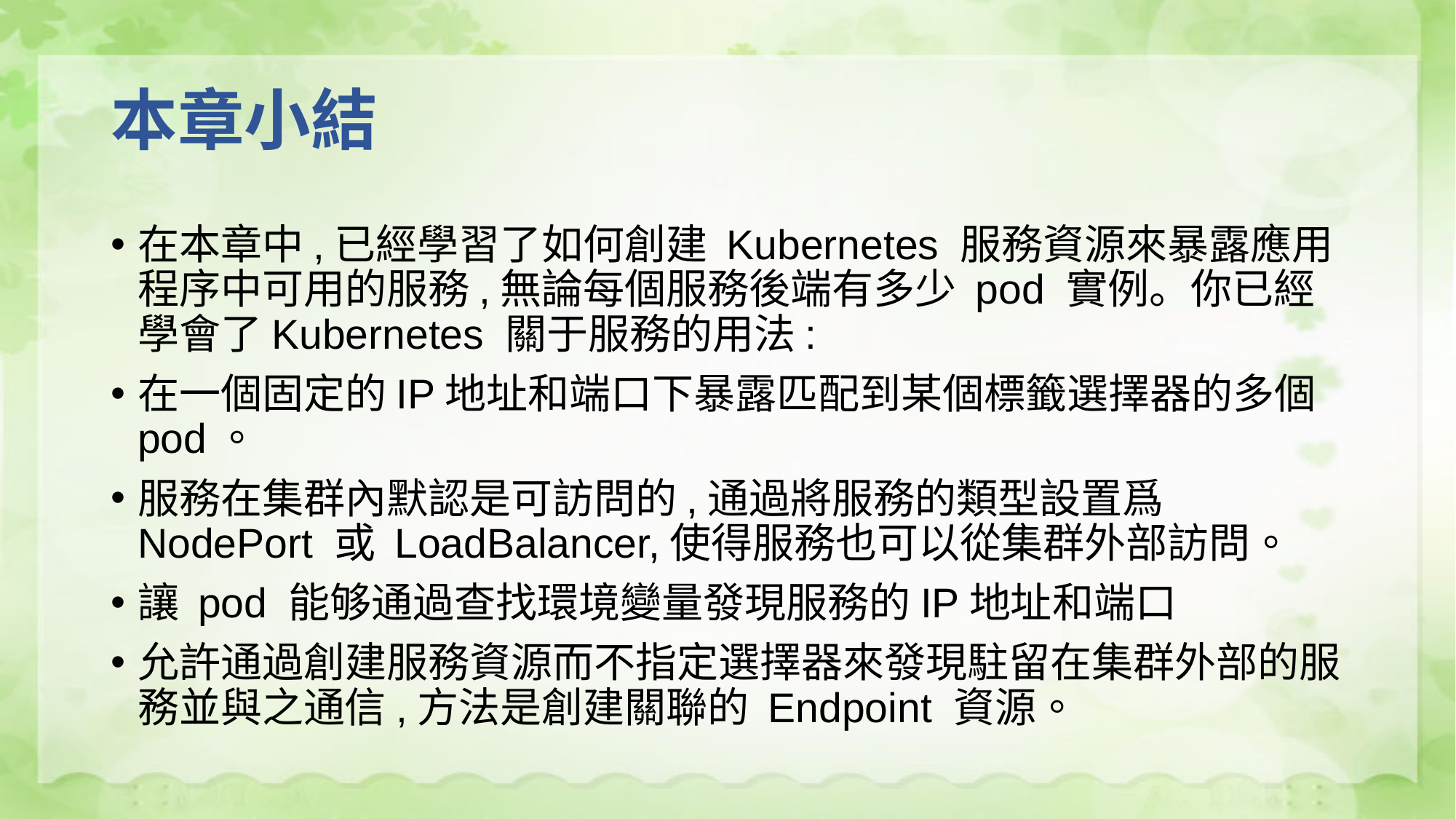

# 本章小結
在本章中,已經學習了如何創建 Kubernetes 服務資源來暴露應用程序中可用的服務,無論每個服務後端有多少 pod 實例。你已經學會了Kubernetes 關于服務的用法:
在一個固定的IP地址和端口下暴露匹配到某個標籤選擇器的多個 pod。
服務在集群內默認是可訪問的,通過將服務的類型設置爲 NodePort 或 LoadBalancer,使得服務也可以從集群外部訪問。
讓 pod 能够通過查找環境變量發現服務的IP地址和端口
允許通過創建服務資源而不指定選擇器來發現駐留在集群外部的服務並與之通信,方法是創建關聯的 Endpoint 資源。